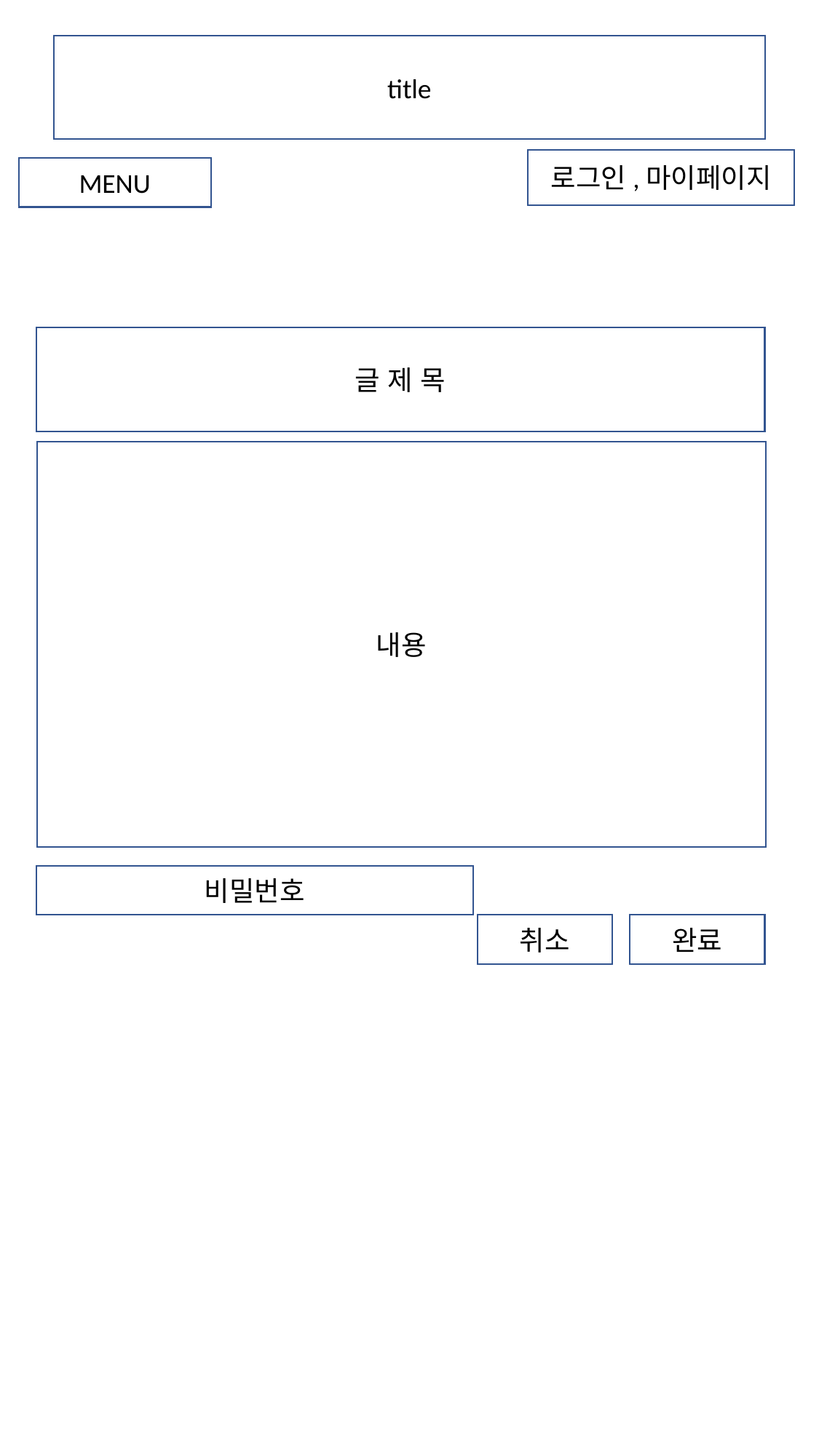

title
로그인,마이페이지
MENU
글 제 목
내용
비밀번호
취소
완료